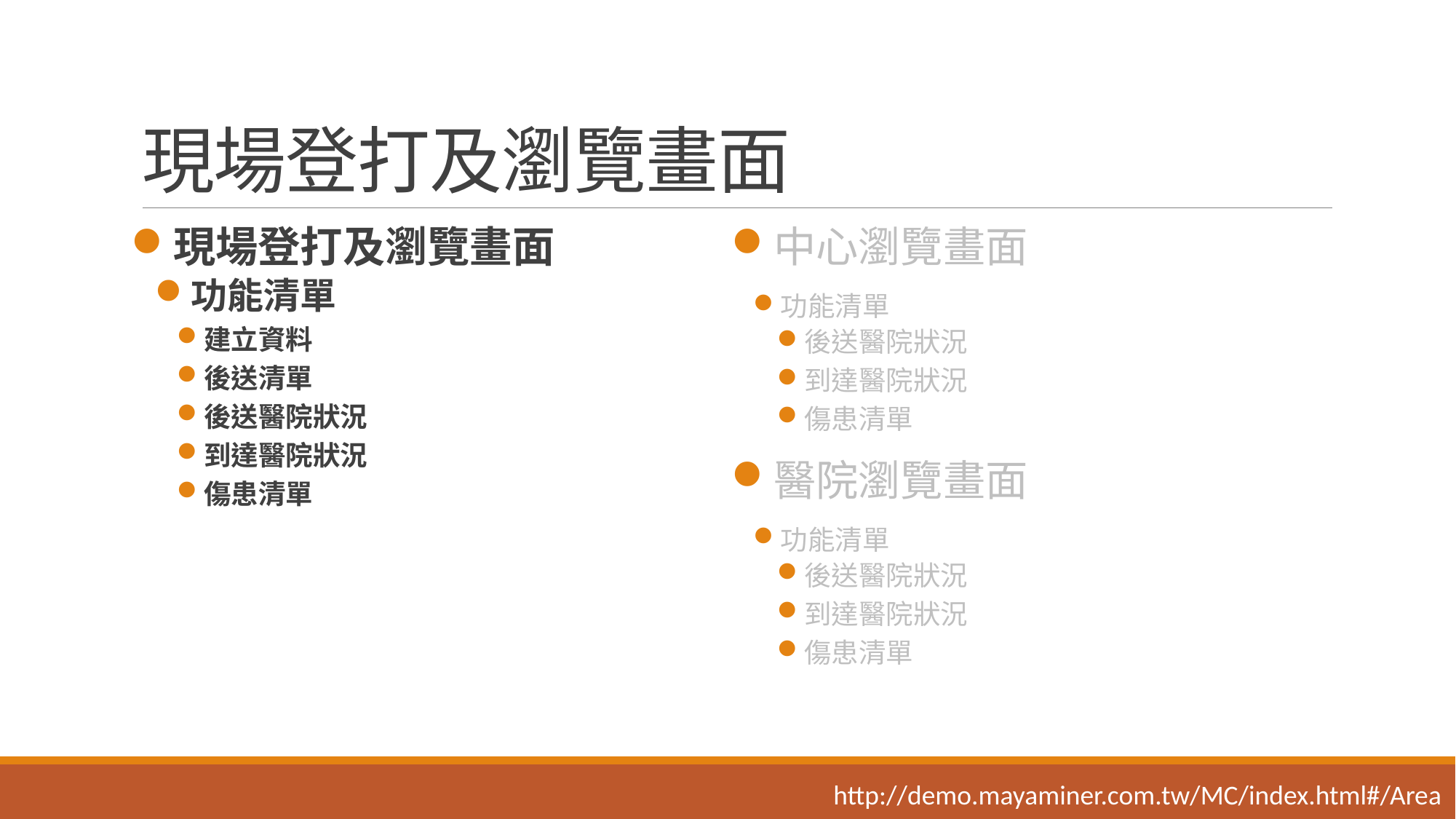

# 現場登打及瀏覽畫面
現場登打及瀏覽畫面
功能清單
建立資料
後送清單
後送醫院狀況
到達醫院狀況
傷患清單

中心瀏覽畫面
功能清單
後送醫院狀況
到達醫院狀況
傷患清單
醫院瀏覽畫面
功能清單
後送醫院狀況
到達醫院狀況
傷患清單

http://demo.mayaminer.com.tw/MC/index.html#/Area